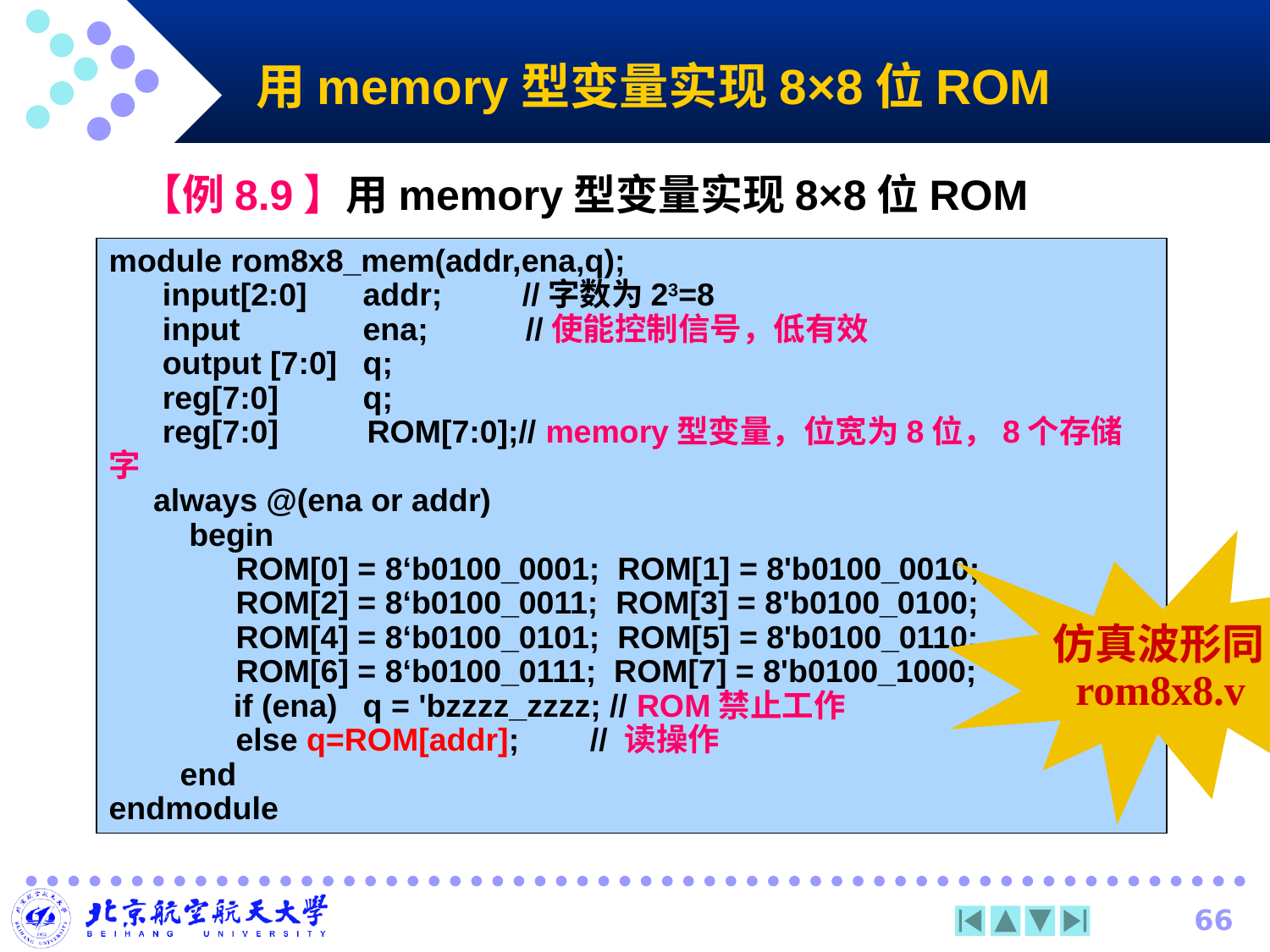

# 用memory型变量实现8×8位ROM
【例8.9】用memory型变量实现8×8位ROM
module rom8x8_mem(addr,ena,q);
      input[2:0] 	addr;         //字数为23=8
      input 	ena;           //使能控制信号，低有效
      output [7:0] 	q;
      reg[7:0] 	q;
      reg[7:0]          ROM[7:0];// memory型变量，位宽为8位，8个存储字
     always @(ena or addr)
         begin
	ROM[0] = 8‘b0100_0001;  ROM[1] = 8'b0100_0010;
	ROM[2] = 8‘b0100_0011;  ROM[3] = 8'b0100_0100;
	ROM[4] = 8‘b0100_0101;  ROM[5] = 8'b0100_0110;
	ROM[6] = 8‘b0100_0111;  ROM[7] = 8'b0100_1000;
              if (ena)	q = 'bzzzz_zzzz; // ROM禁止工作
	else q=ROM[addr];        // 读操作
        end
endmodule
仿真波形同rom8x8.v
66